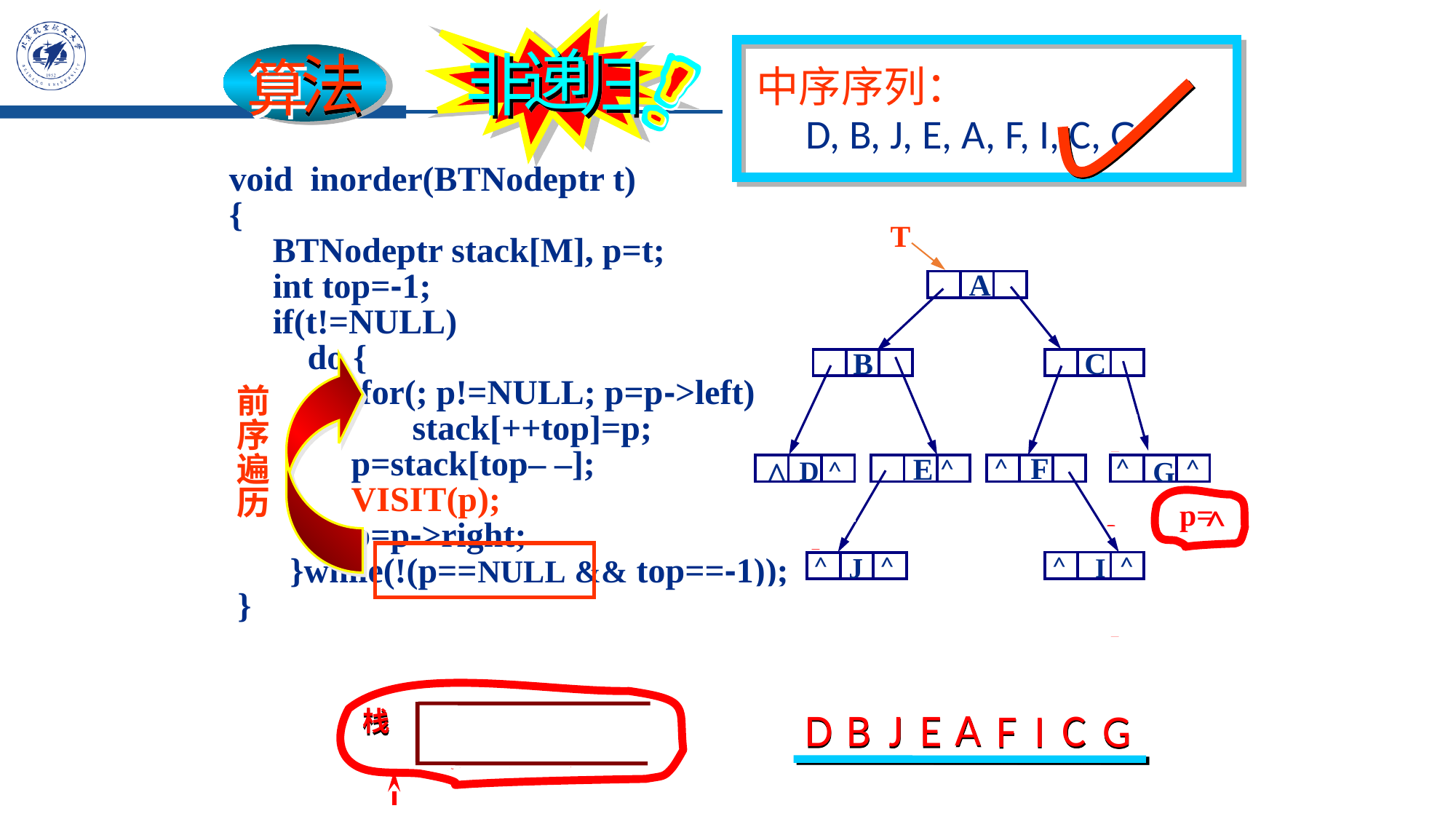

递
非
归

法
算

中序序列：
  D, B, J, E, A, F, I, C, G

void  inorder(BTNodeptr t)
{
     BTNodeptr stack[M], p=t;
     int top=-1;
     if(t!=NULL)
         do {
               for(; p!=NULL; p=p->left)
                     stack[++top]=p;
              p=stack[top– –];
              VISIT(p);
              p=p->right;
       }while(!(p==NULL && top==-1));
 }
T

A

B
C

F
E
^
^
^
^
^
G
D
^

^
^
^
^
J
I

p

p

p

p
p

p

p

p

p

p

前
序
遍
历

p

p

p

p

p=
^

p=
^

p

p

p=
^

p=
^

p=
^

p=
^

p

p

p=
^

p=
^

p=
^

p=
^

A
D
B
J
E
C
I
F
G

栈

&A
&J
&E
&F
&B
&D
&C
&G

&I